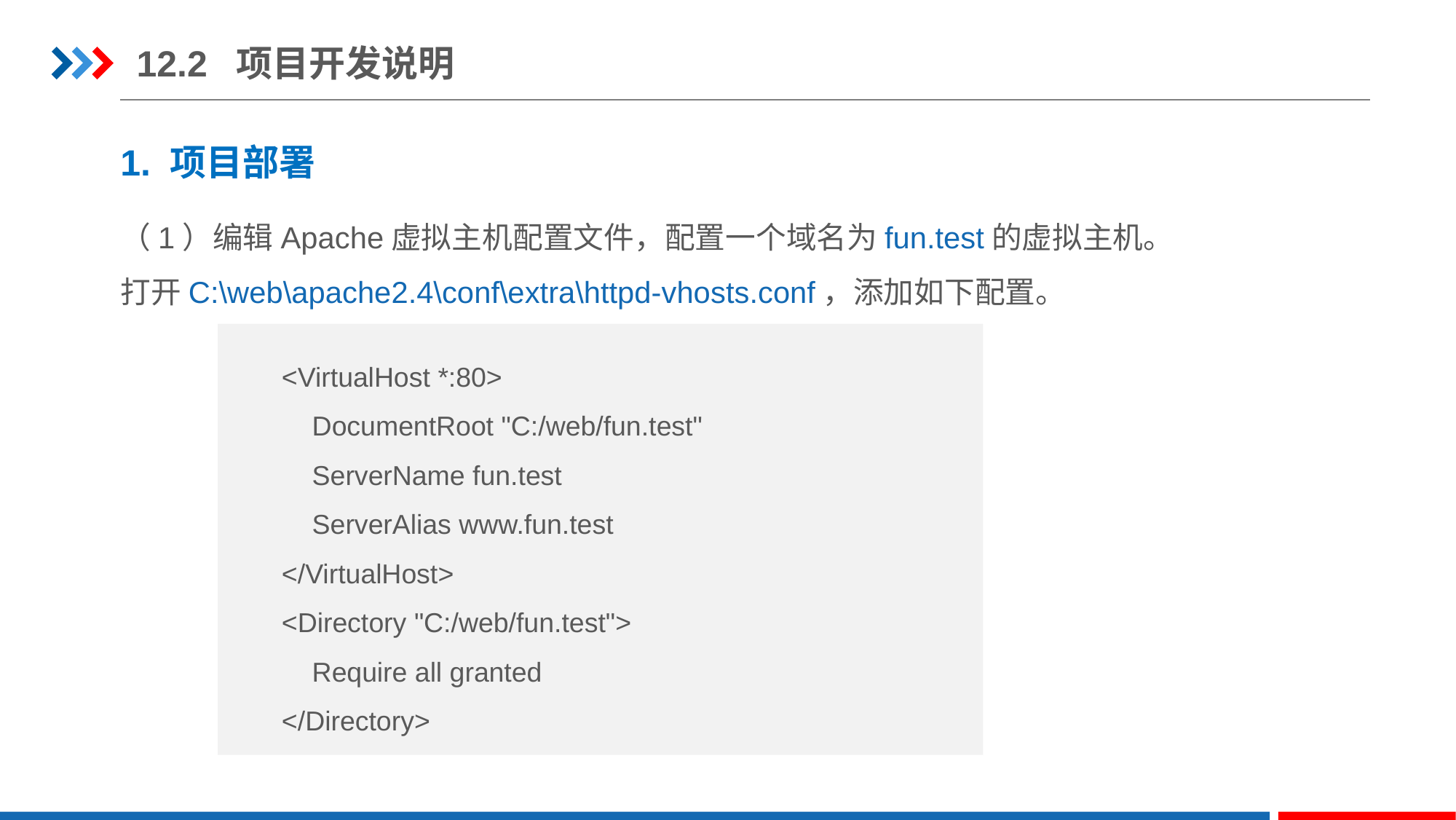

12.2  项目开发说明
1. 项目部署
（1）编辑Apache虚拟主机配置文件，配置一个域名为fun.test的虚拟主机。
打开C:\web\apache2.4\conf\extra\httpd-vhosts.conf，添加如下配置。

<VirtualHost *:80>
    DocumentRoot "C:/web/fun.test"
    ServerName fun.test
    ServerAlias www.fun.test
</VirtualHost>
<Directory "C:/web/fun.test">
    Require all granted
</Directory>